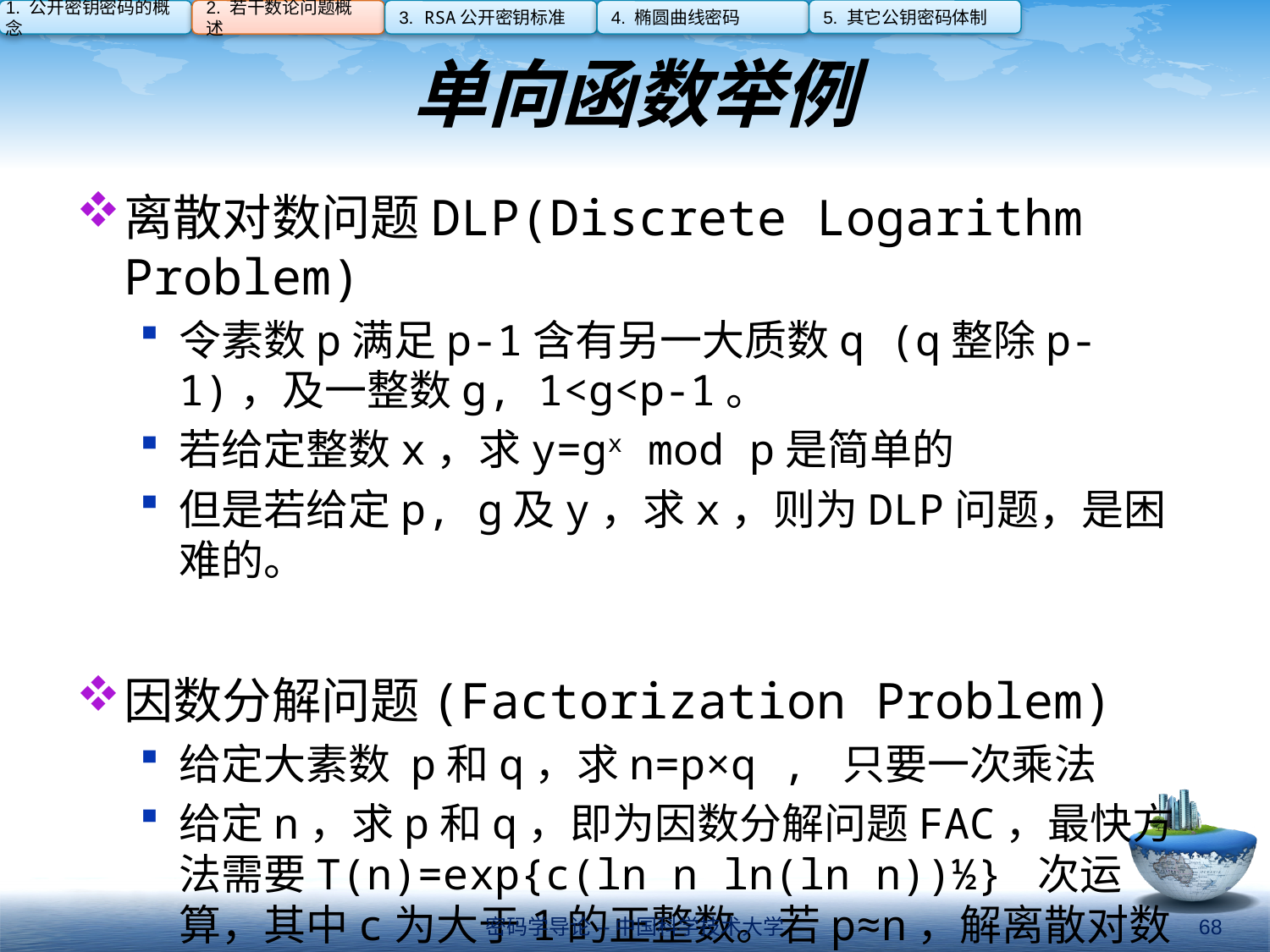

5. 其它公钥密码体制
1. 公开密钥密码的概念
2. 若干数论问题概述
3. RSA公开密钥标准
4. 椭圆曲线密码
# 单向函数举例
离散对数问题DLP(Discrete Logarithm Problem)
令素数p满足p-1含有另一大质数q (q整除p-1)，及一整数g, 1<g<p-1。
若给定整数x，求y=gx mod p是简单的
但是若给定p, g及y，求x，则为DLP问题，是困难的。

因数分解问题(Factorization Problem)
给定大素数 p和q，求n=p×q , 只要一次乘法
给定n，求p和q，即为因数分解问题FAC，最快方法需要T(n)=exp{c(ln n ln(ln n))½} 次运算，其中c为大于1的正整数。若p≈n，解离散对数比因数分解难

密码学导论--中国科学技术大学
68